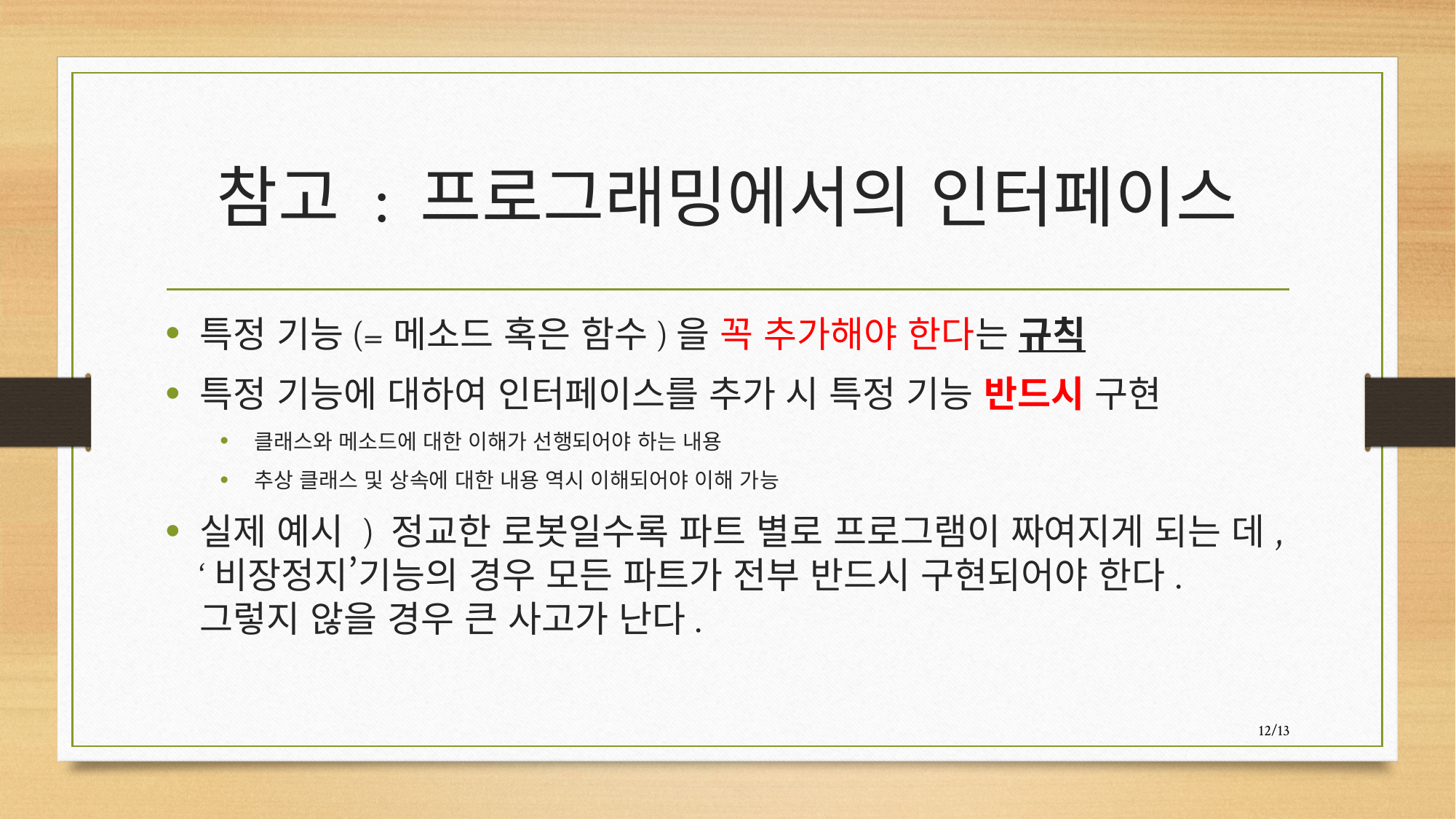

# 참고 : 프로그래밍에서의 인터페이스
특정 기능(=메소드 혹은 함수)을 꼭 추가해야 한다는 규칙
특정 기능에 대하여 인터페이스를 추가 시 특정 기능 반드시 구현
클래스와 메소드에 대한 이해가 선행되어야 하는 내용
추상 클래스 및 상속에 대한 내용 역시 이해되어야 이해 가능
실제 예시 ) 정교한 로봇일수록 파트 별로 프로그램이 짜여지게 되는 데, ‘비장정지’기능의 경우 모든 파트가 전부 반드시 구현되어야 한다. 그렇지 않을 경우 큰 사고가 난다.

12/13